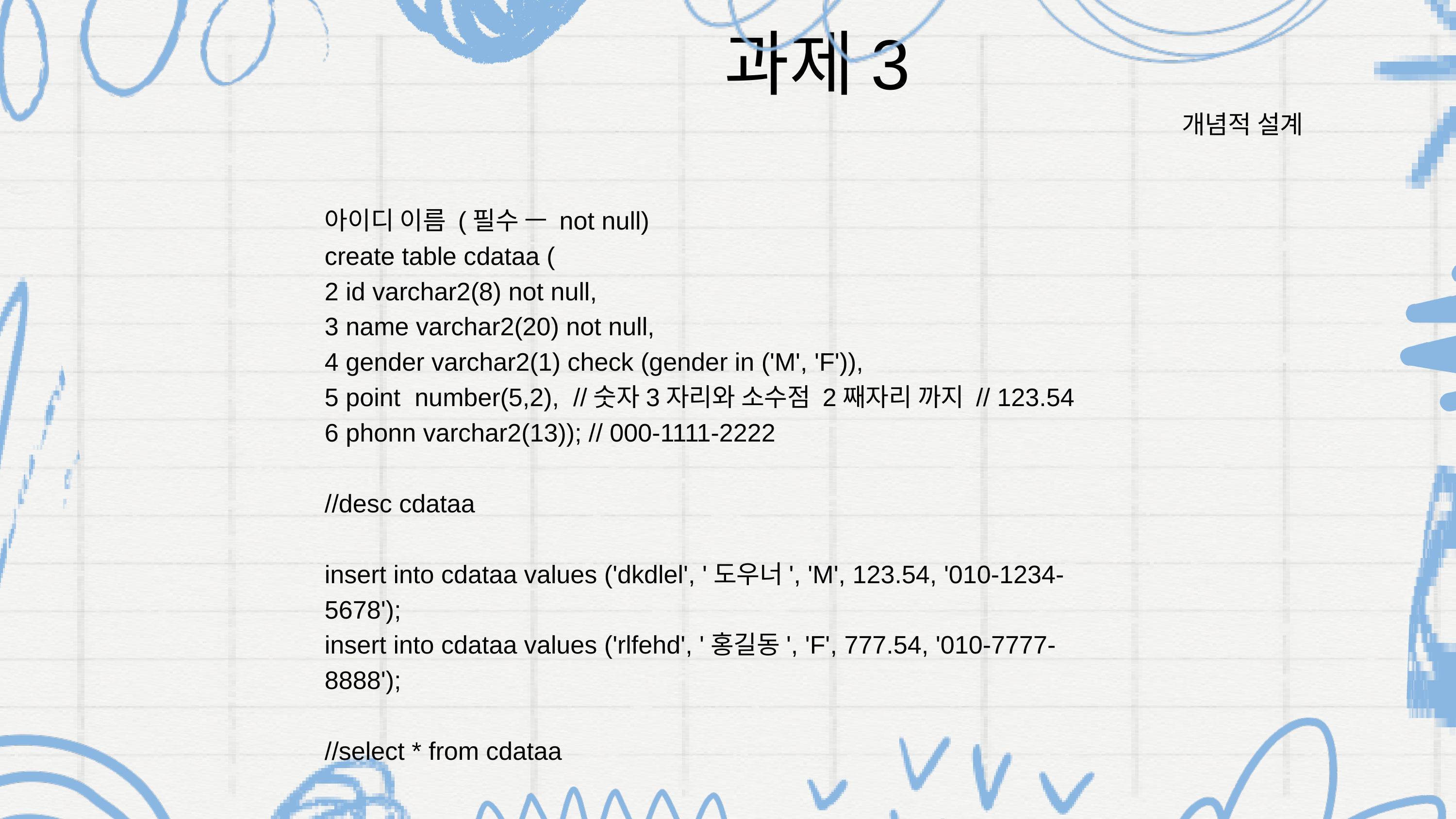

과제3
개념적 설계

아이디 이름 (필수 ㅡ not null)
create table cdataa (
2 id varchar2(8) not null,
3 name varchar2(20) not null,
4 gender varchar2(1) check (gender in ('M', 'F')),
5 point  number(5,2),  //숫자3자리와 소수점 2째자리 까지 // 123.54
6 phonn varchar2(13)); // 000-1111-2222

//desc cdataa

insert into cdataa values ('dkdlel', '도우너', 'M', 123.54, '010-1234-5678');
insert into cdataa values ('rlfehd', '홍길동', 'F', 777.54, '010-7777-8888');

//select * from cdataa